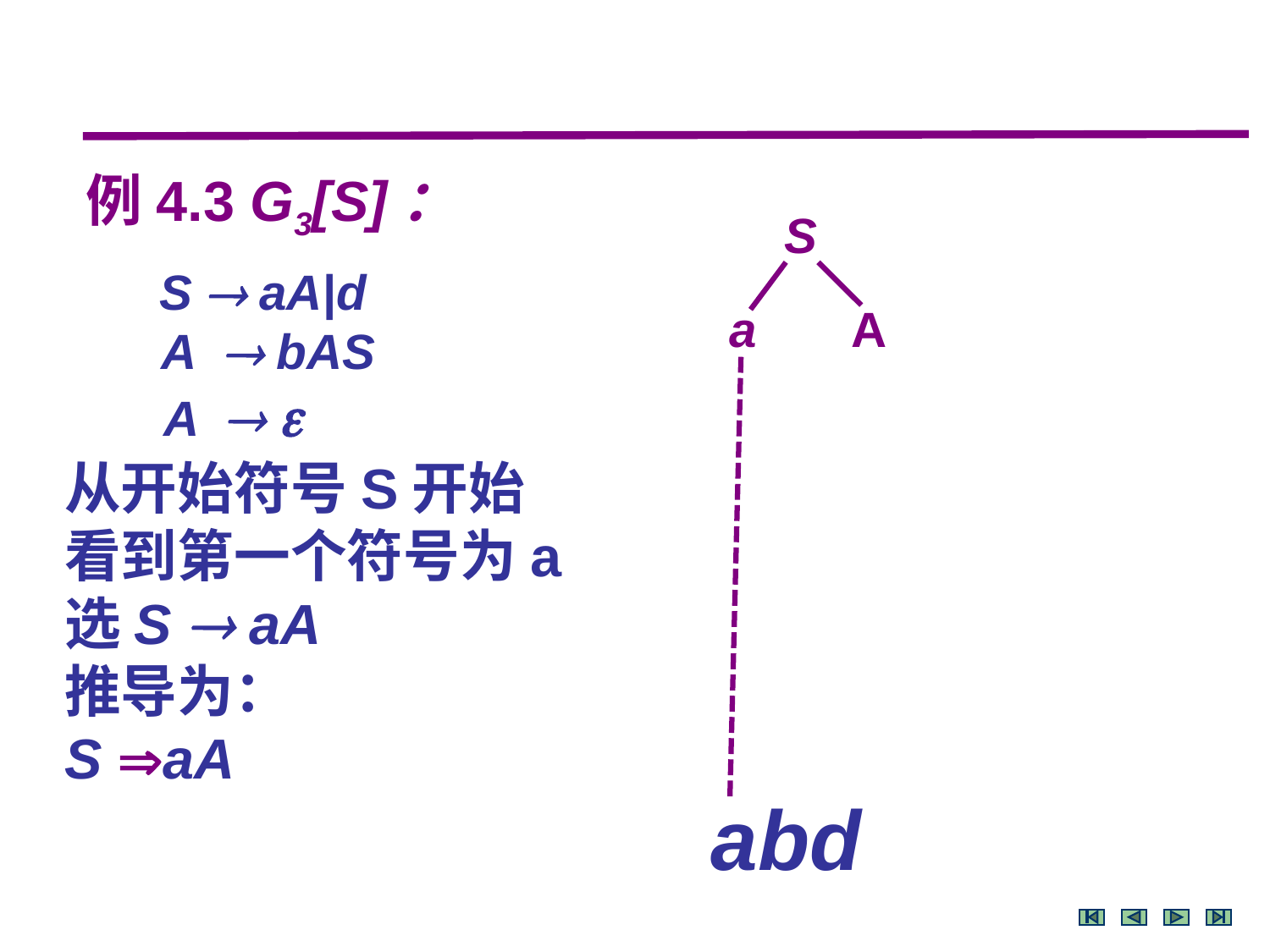

例4.3 G3[S]：

           S → aA|d	         	 	 A  → bAS
	 A  → ε
S

a
A

从开始符号S开始
看到第一个符号为a
选S → aA
推导为：
S ⇒aA

abd